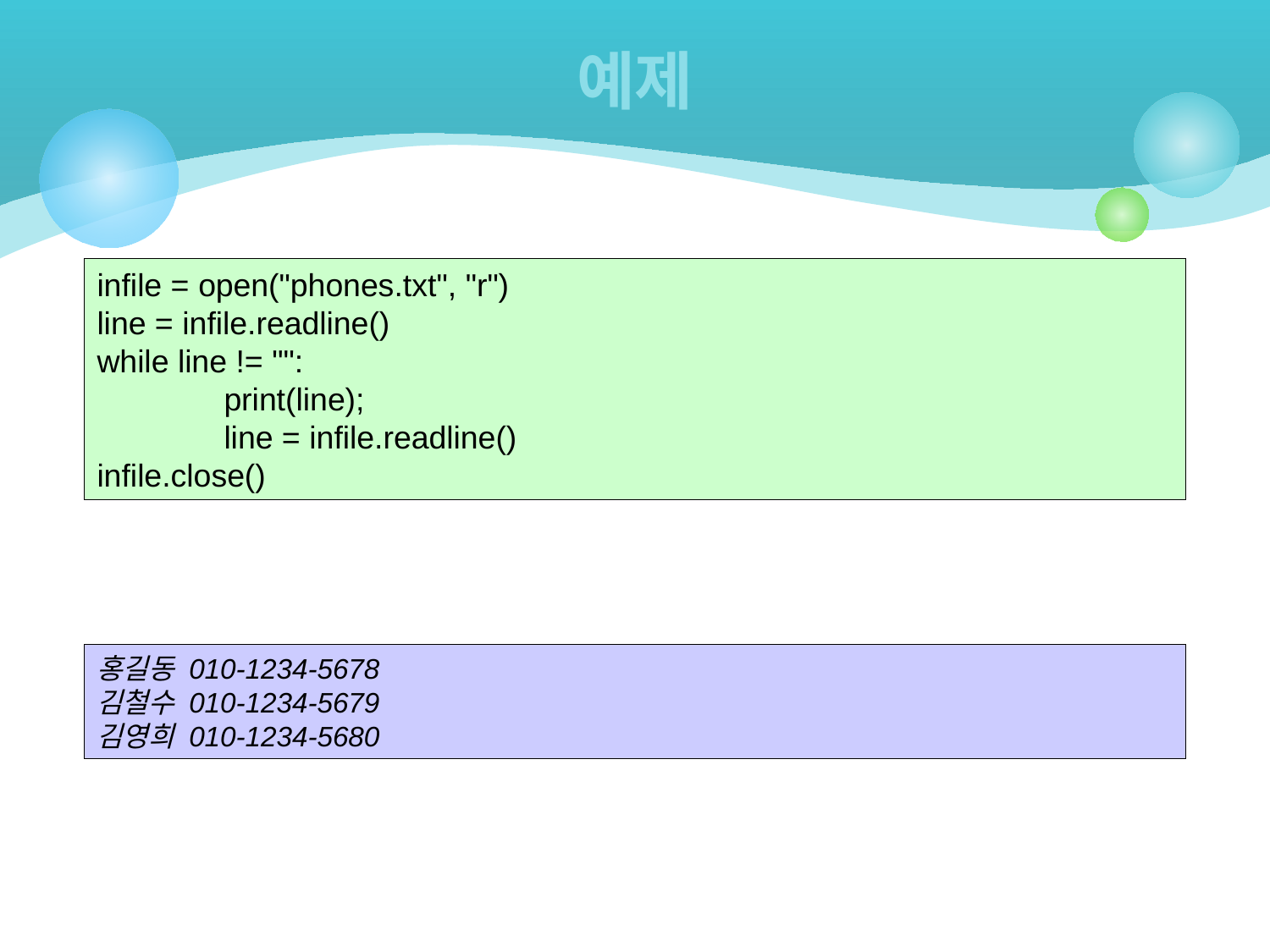

# 예제
infile = open("phones.txt", "r")
line = infile.readline()
while line != "":
	print(line);
	line = infile.readline()
infile.close()
홍길동 010-1234-5678
김철수 010-1234-5679
김영희 010-1234-5680